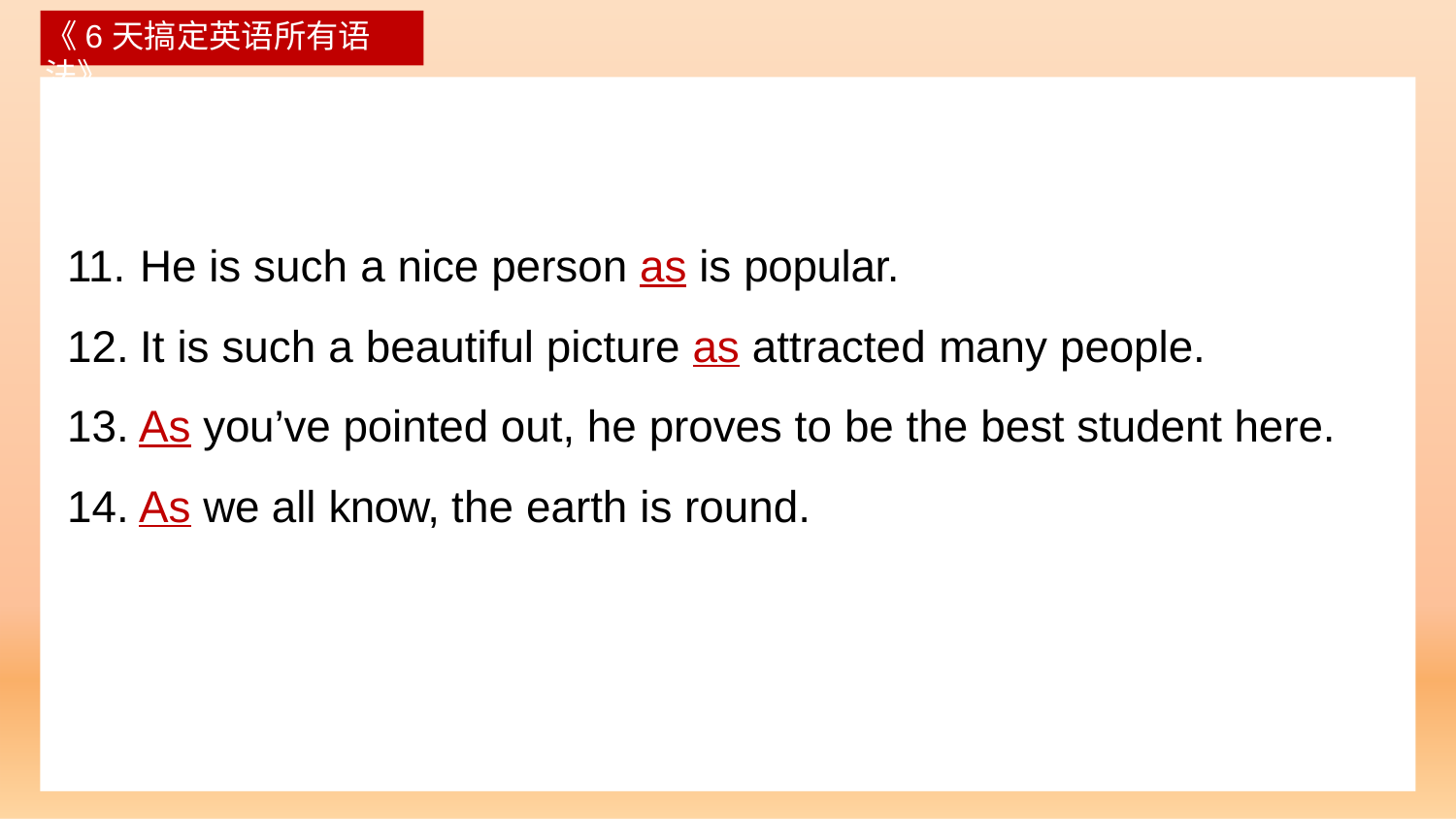

# 《6天搞定英语所有语法》
He is such a nice person as is popular.
It is such a beautiful picture as attracted many people.
As you’ve pointed out, he proves to be the best student here.
As we all know, the earth is round.